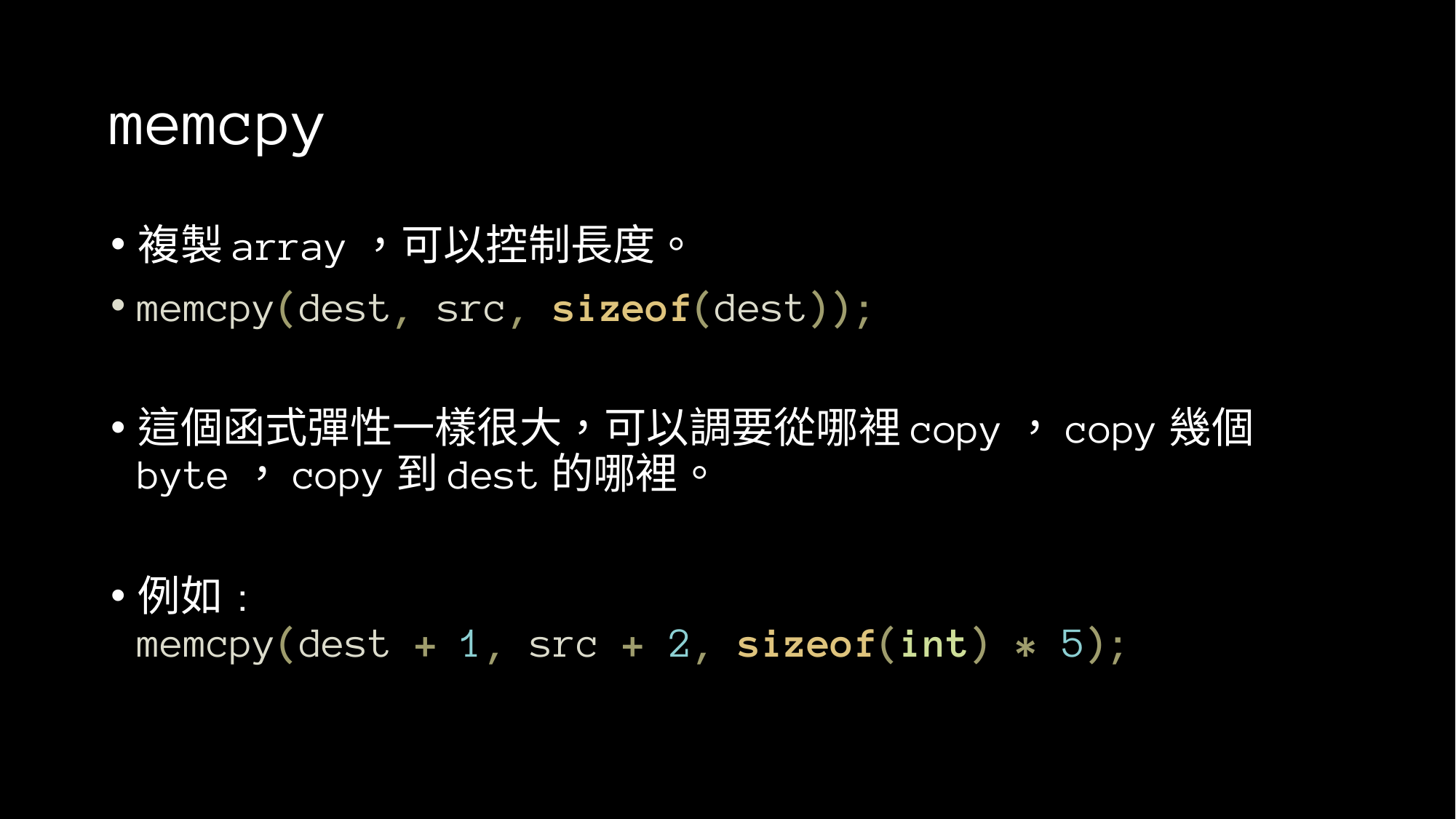

# memcpy
複製array，可以控制長度。
memcpy(dest, src, sizeof(dest));

這個函式彈性一樣很大，可以調要從哪裡copy，copy幾個byte，copy到dest的哪裡。

例如:
memcpy(dest + 1, src + 2, sizeof(int) * 5);